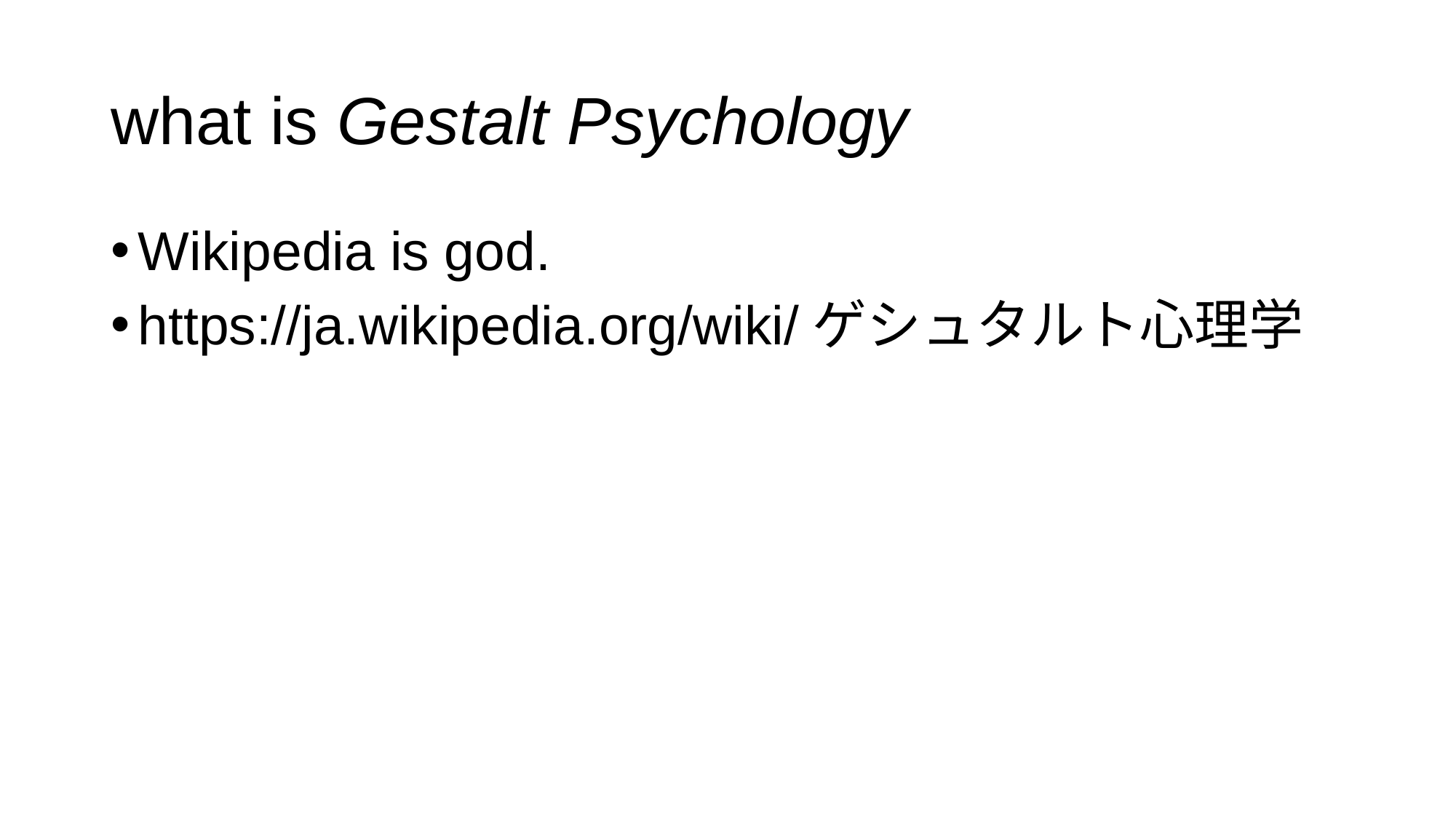

# what is Gestalt Psychology
Wikipedia is god.
https://ja.wikipedia.org/wiki/ゲシュタルト心理学